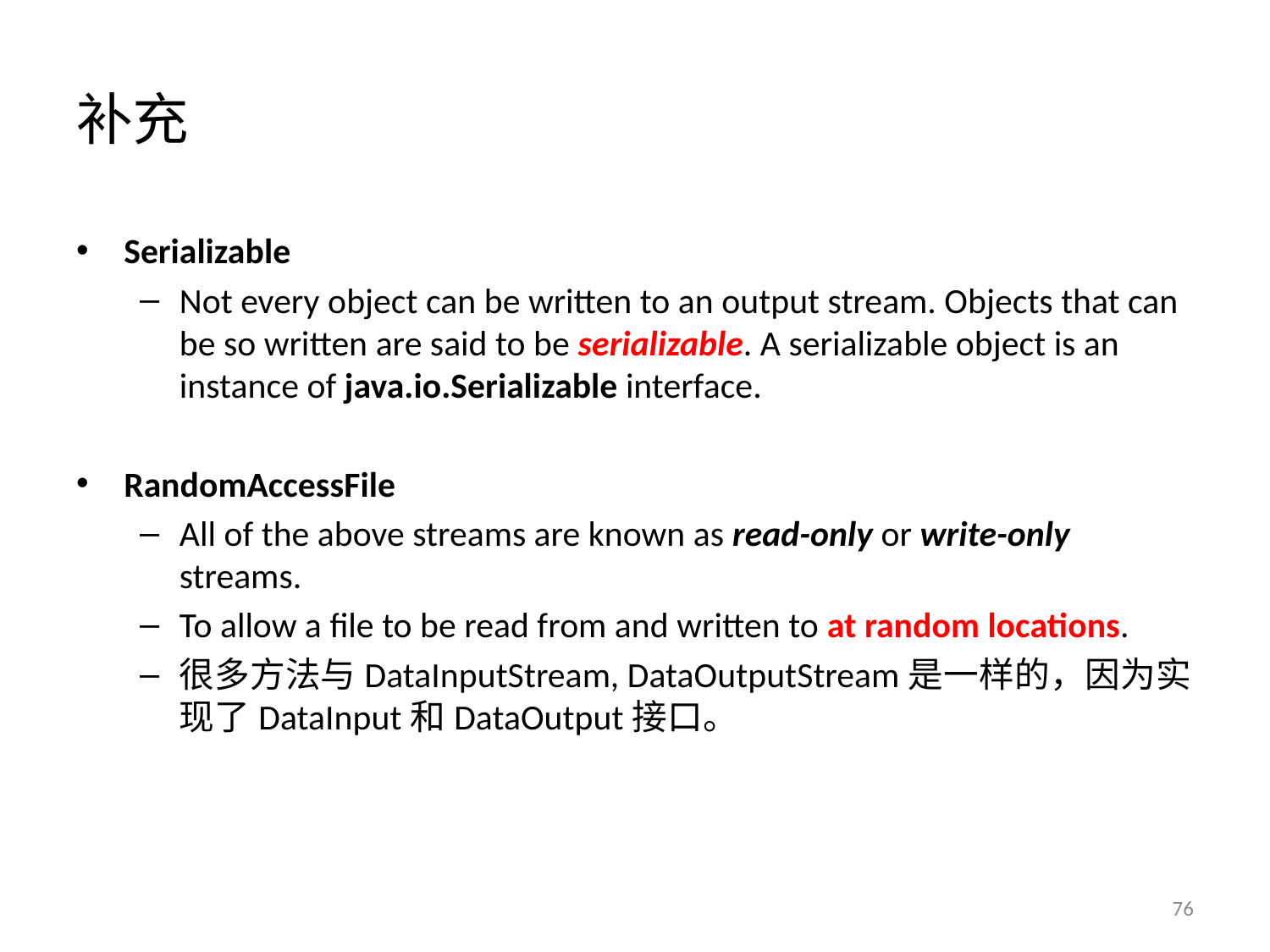

# 补充
Serializable
Not every object can be written to an output stream. Objects that can be so written are said to be serializable. A serializable object is an instance of java.io.Serializable interface.

RandomAccessFile
All of the above streams are known as read-only or write-only streams.
To allow a file to be read from and written to at random locations.
很多方法与DataInputStream, DataOutputStream是一样的，因为实现了DataInput和DataOutput接口。

76